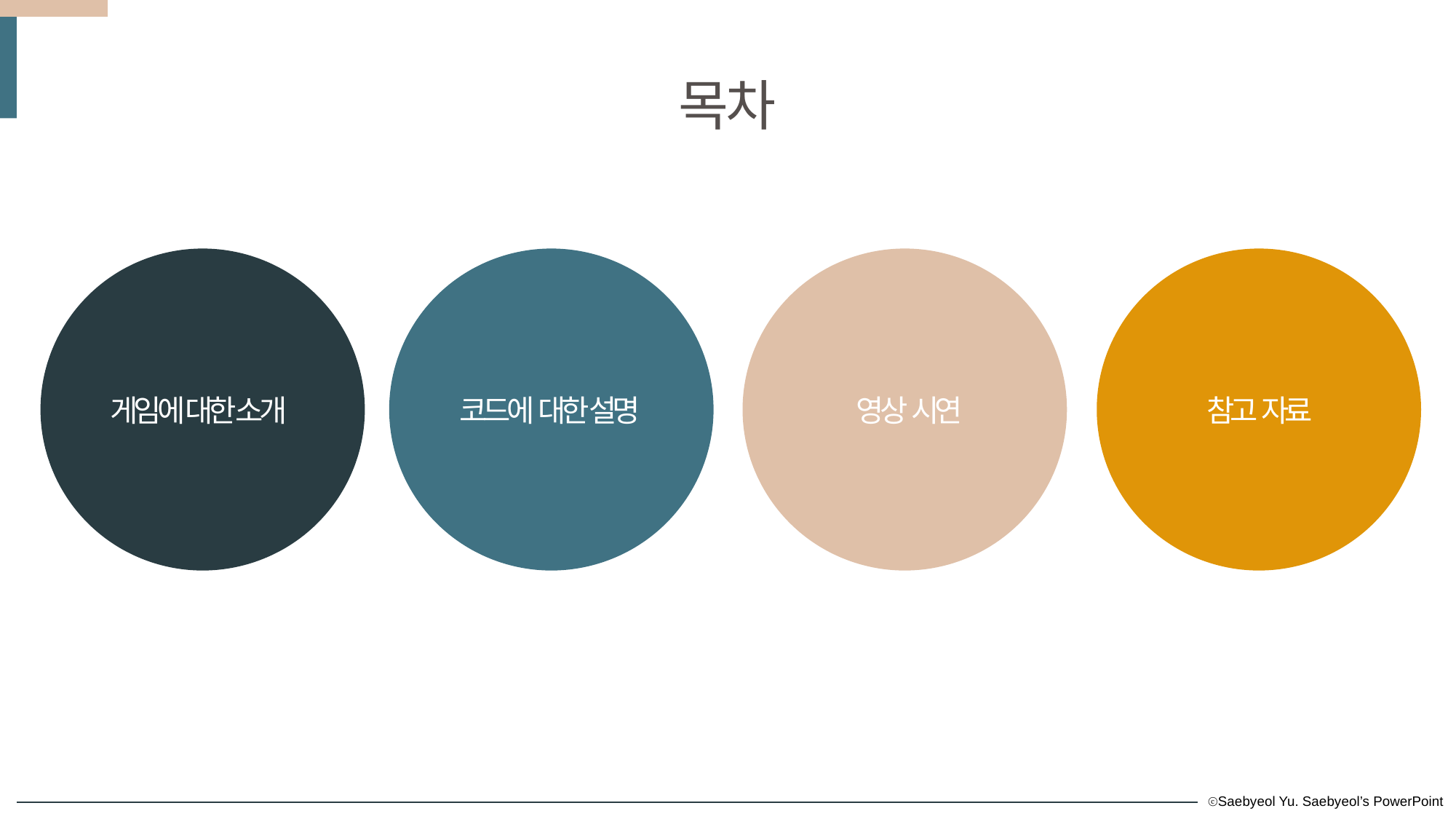

목차

코드에  대한 설명
영상  시연
게임에 대한 소개
참고  자료